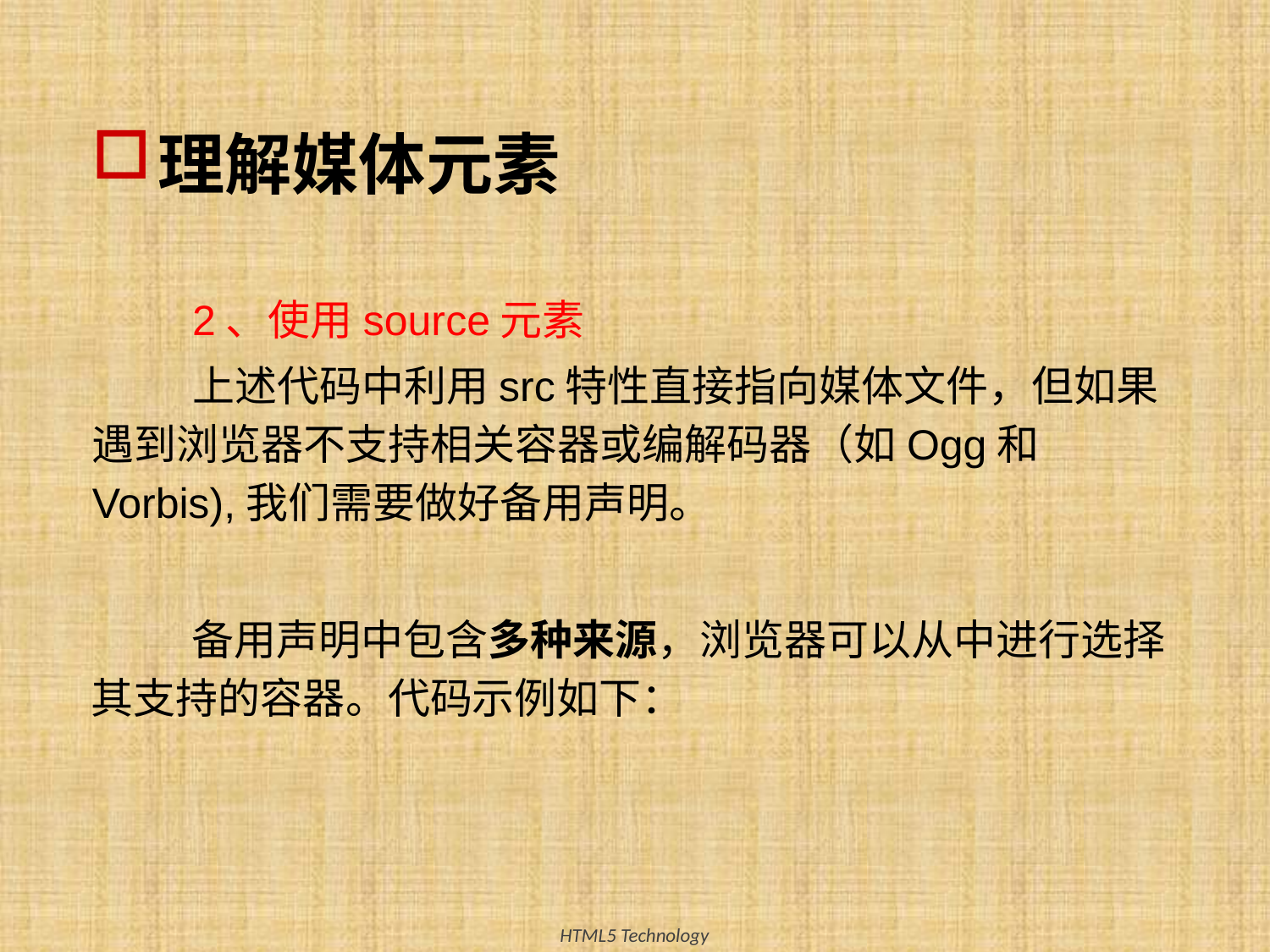

# 理解媒体元素
2、使用source元素
上述代码中利用src特性直接指向媒体文件，但如果遇到浏览器不支持相关容器或编解码器（如Ogg和Vorbis),我们需要做好备用声明。

备用声明中包含多种来源，浏览器可以从中进行选择其支持的容器。代码示例如下：

26
HTML5 Technology